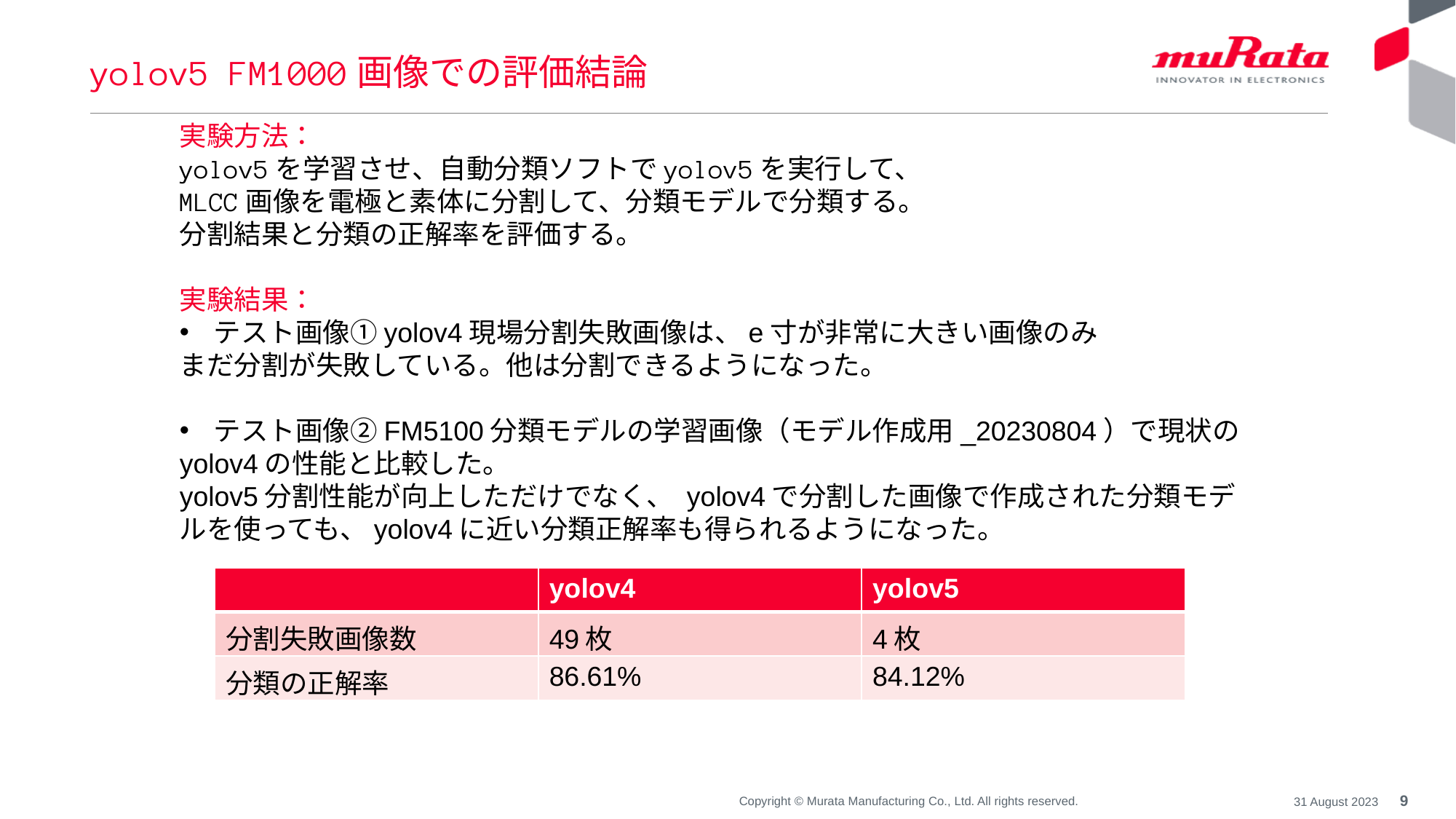

# yolov5 FM1000画像での評価結論
実験方法：
yolov5を学習させ、自動分類ソフトでyolov5を実行して、
MLCC画像を電極と素体に分割して、分類モデルで分類する。
分割結果と分類の正解率を評価する。

実験結果：
テスト画像①yolov4現場分割失敗画像は、e寸が非常に大きい画像のみ
まだ分割が失敗している。他は分割できるようになった。

テスト画像②FM5100分類モデルの学習画像（モデル作成用_20230804）で現状の
yolov4の性能と比較した。
yolov5分割性能が向上しただけでなく、 yolov4で分割した画像で作成された分類モデルを使っても、yolov4に近い分類正解率も得られるようになった。

|  | yolov4 | yolov5 |
| --- | --- | --- |
| 分割失敗画像数 | 49枚 | 4枚 |
| 分類の正解率 | 86.61% | 84.12% |